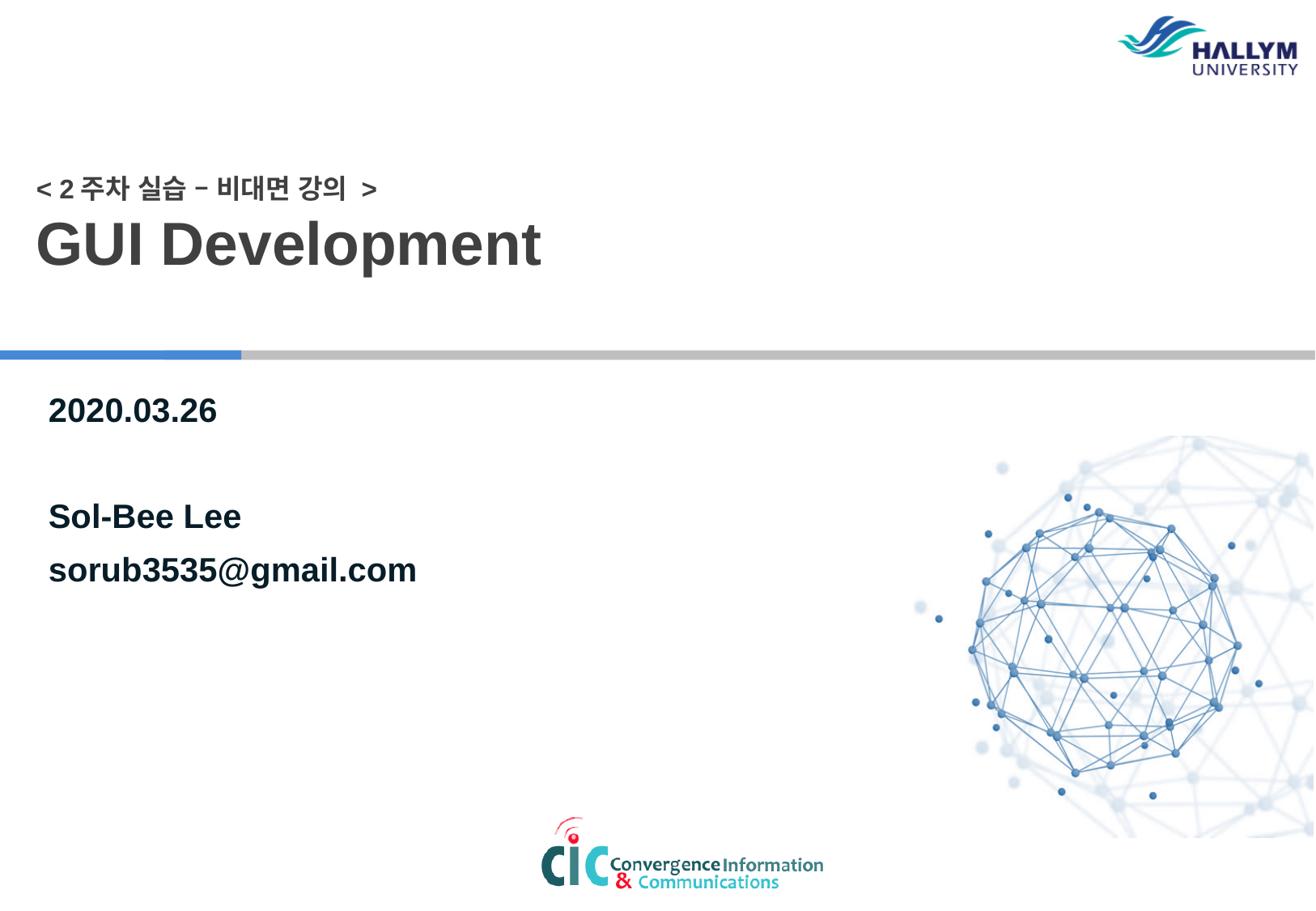

< 2주차 실습 – 비대면 강의 >
GUI Development
2020.03.26

Sol-Bee Lee
sorub3535@gmail.com